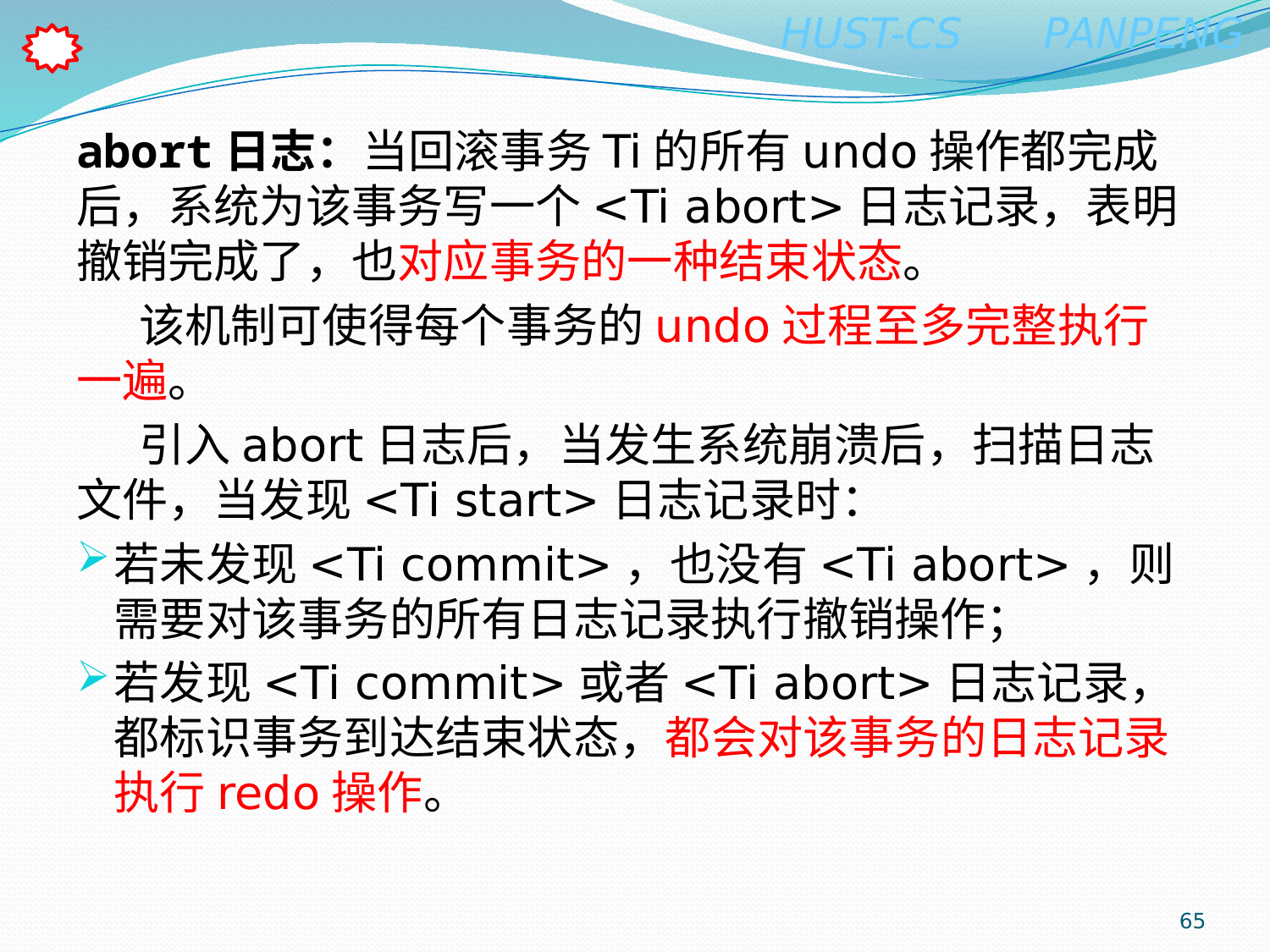

abort日志：当回滚事务Ti的所有undo操作都完成后，系统为该事务写一个<Ti abort>日志记录，表明撤销完成了，也对应事务的一种结束状态。
     该机制可使得每个事务的undo过程至多完整执行一遍。
     引入abort日志后，当发生系统崩溃后，扫描日志文件，当发现<Ti start>日志记录时：
若未发现<Ti commit>，也没有<Ti abort>，则需要对该事务的所有日志记录执行撤销操作；
若发现<Ti commit>或者<Ti abort>日志记录，都标识事务到达结束状态，都会对该事务的日志记录执行redo操作。
65